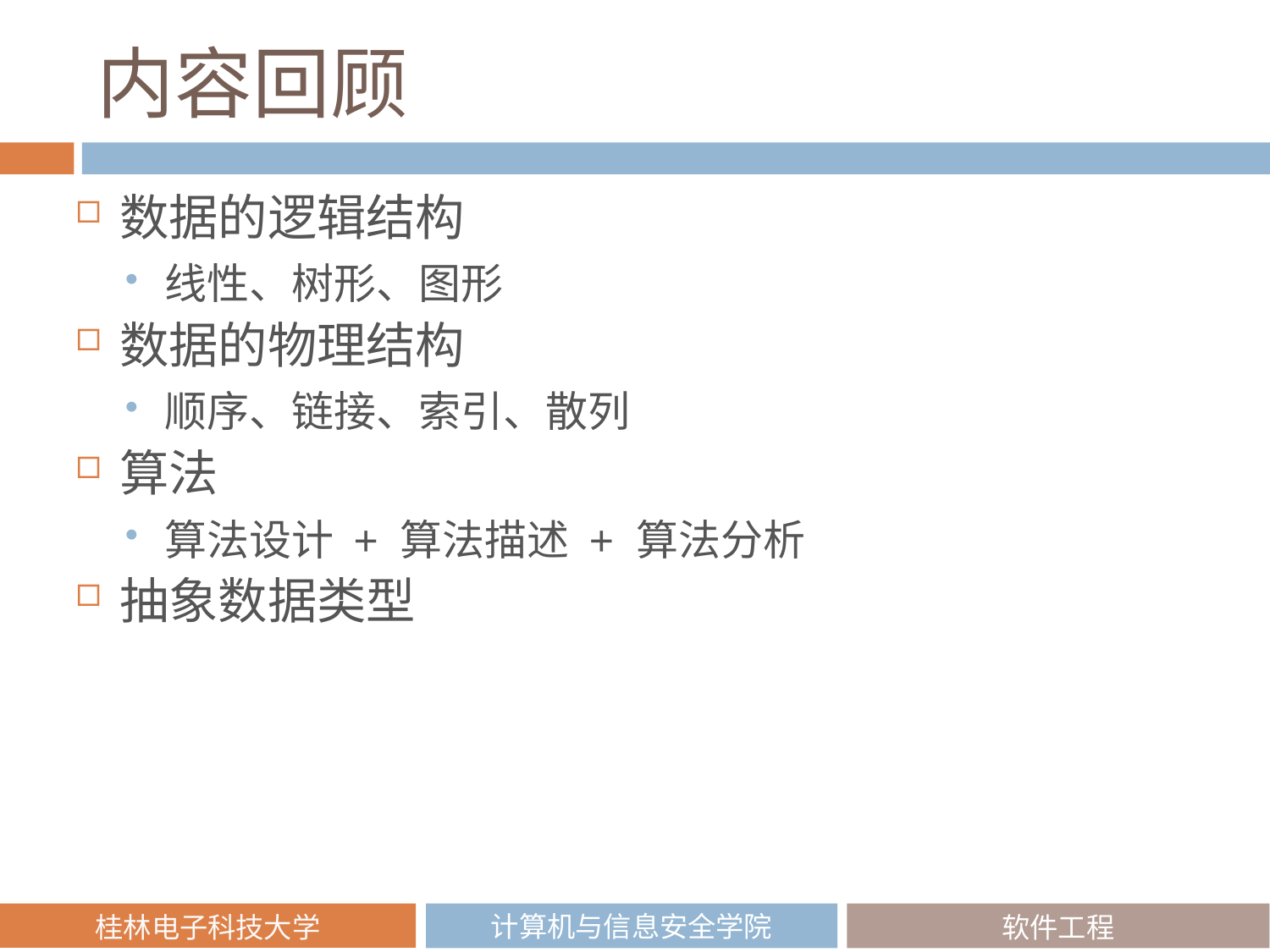

# 内容回顾
数据的逻辑结构
线性、树形、图形
数据的物理结构
顺序、链接、索引、散列
算法
算法设计 + 算法描述 + 算法分析
抽象数据类型